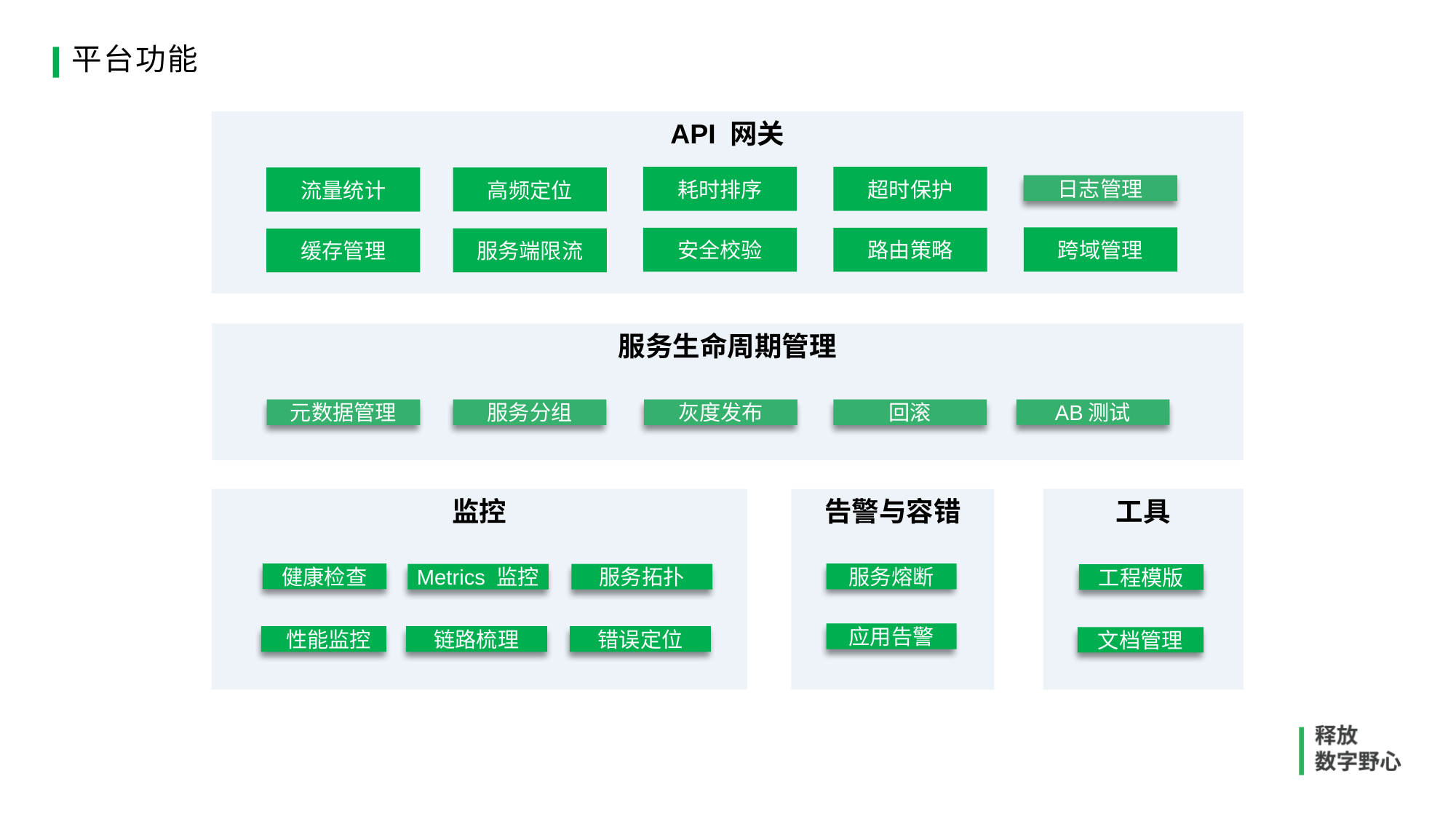

# 平台功能

API 网关

耗时排序

超时保护

高频定位

流量统计
日志管理

跨域管理

安全校验

路由策略

服务端限流

缓存管理

服务生命周期管理
AB测试
元数据管理
服务分组
灰度发布
回滚

工具

监控

告警与容错
Metrics 监控
健康检查
服务熔断
服务拓扑
工程模版
应用告警
 性能监控
链路梳理
错误定位
文档管理